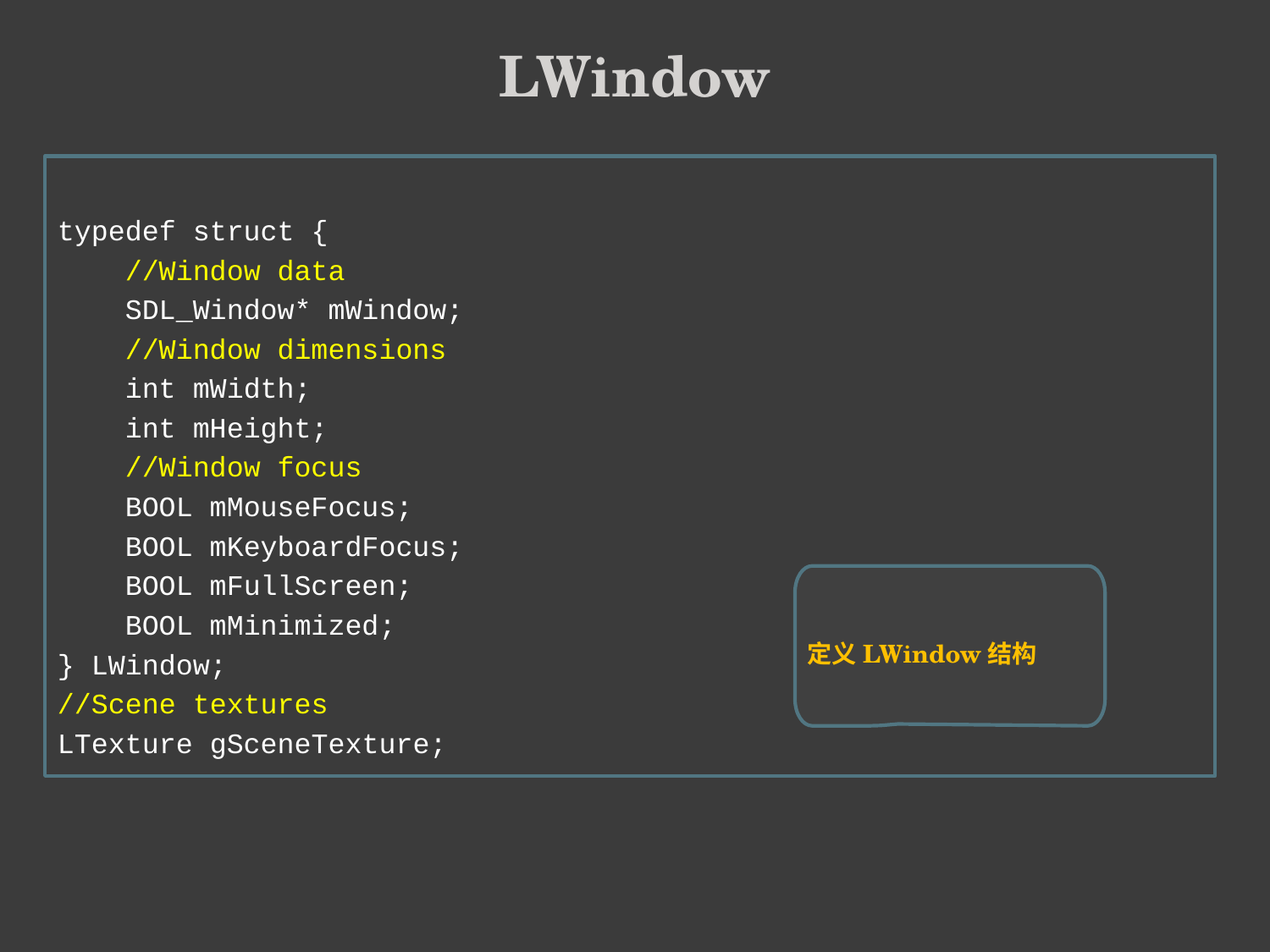

LWindow

typedef struct {
    //Window data
    SDL_Window* mWindow;
    //Window dimensions
    int mWidth;
    int mHeight;
    //Window focus
    BOOL mMouseFocus;
    BOOL mKeyboardFocus;
    BOOL mFullScreen;
    BOOL mMinimized;
} LWindow;
//Scene textures
LTexture gSceneTexture;
定义LWindow结构